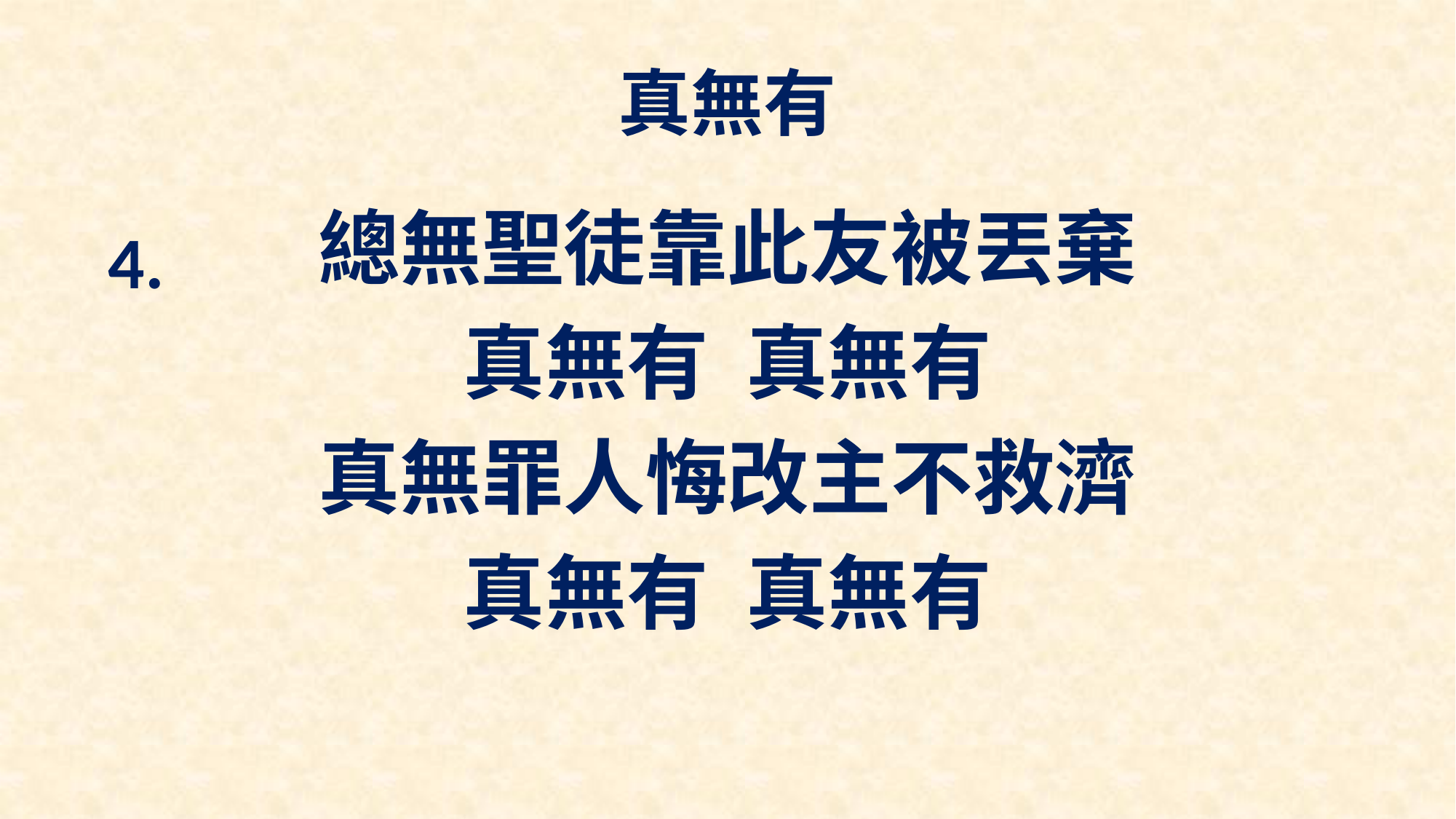

# 真無有
總無聖徒靠此友被丟棄
真無有  真無有
真無罪人悔改主不救濟
真無有  真無有
4.